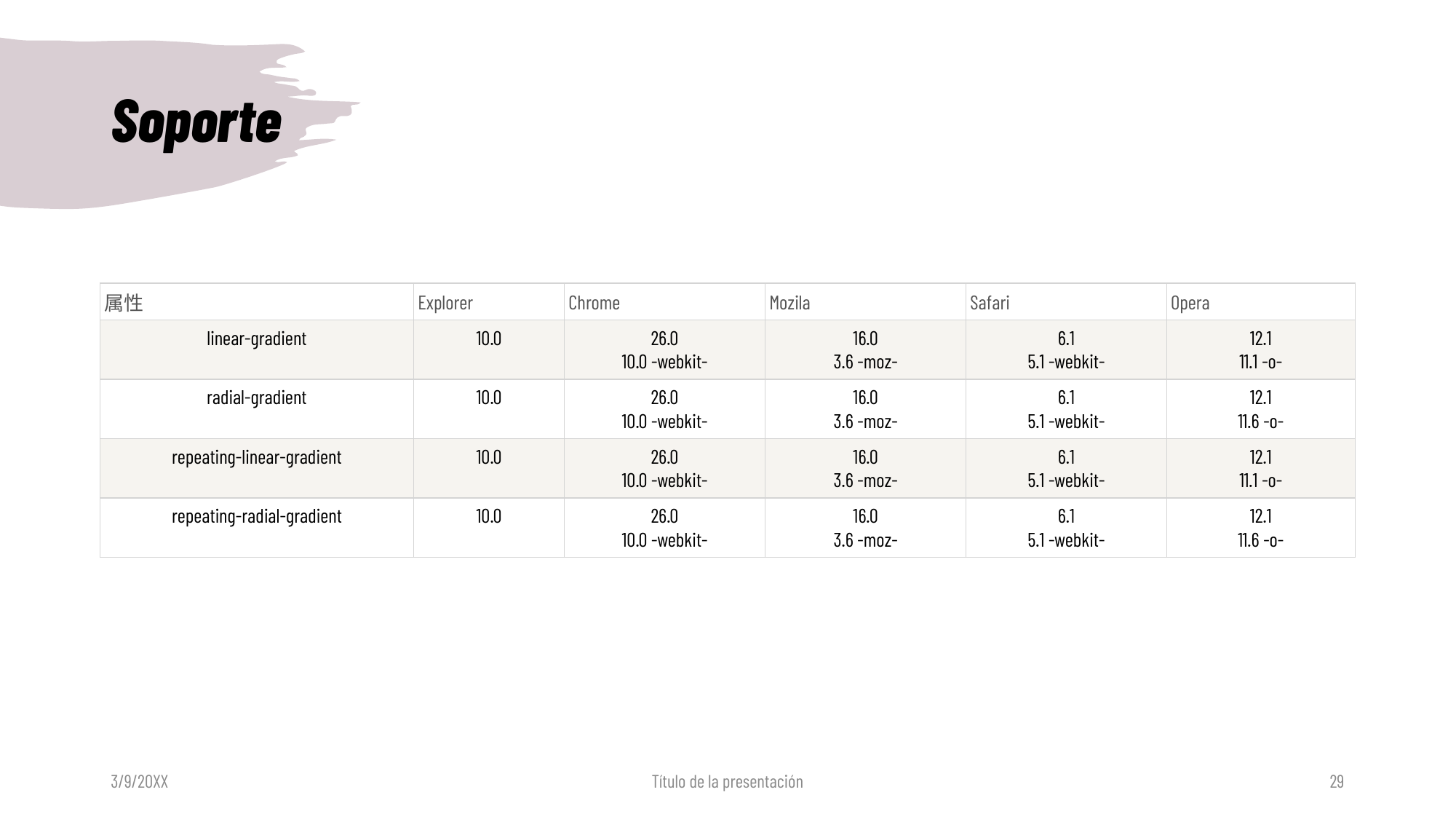

# Soporte
| 属性 | Explorer | Chrome | Mozila | Safari | Opera |
| --- | --- | --- | --- | --- | --- |
| linear-gradient | 10.0 | 26.0 10.0 -webkit- | 16.0 3.6 -moz- | 6.1 5.1 -webkit- | 12.1 11.1 -o- |
| radial-gradient | 10.0 | 26.0 10.0 -webkit- | 16.0 3.6 -moz- | 6.1 5.1 -webkit- | 12.1 11.6 -o- |
| repeating-linear-gradient | 10.0 | 26.0 10.0 -webkit- | 16.0 3.6 -moz- | 6.1 5.1 -webkit- | 12.1 11.1 -o- |
| repeating-radial-gradient | 10.0 | 26.0 10.0 -webkit- | 16.0 3.6 -moz- | 6.1 5.1 -webkit- | 12.1 11.6 -o- |
3/9/20XX
Título de la presentación
29